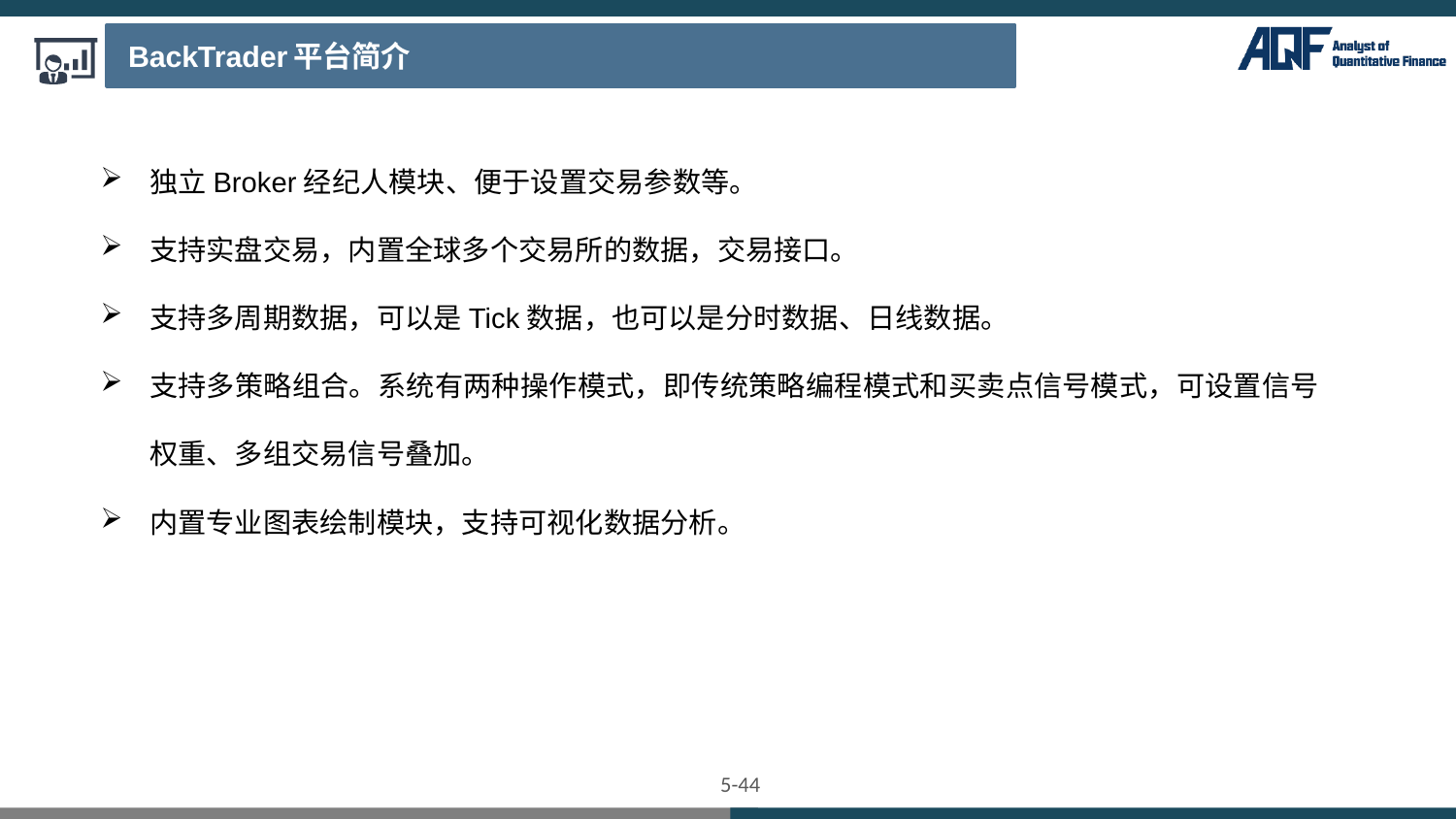

BackTrader平台简介
独立Broker经纪人模块、便于设置交易参数等。
支持实盘交易，内置全球多个交易所的数据，交易接口。
支持多周期数据，可以是Tick数据，也可以是分时数据、日线数据。
支持多策略组合。系统有两种操作模式，即传统策略编程模式和买卖点信号模式，可设置信号权重、多组交易信号叠加。
内置专业图表绘制模块，支持可视化数据分析。